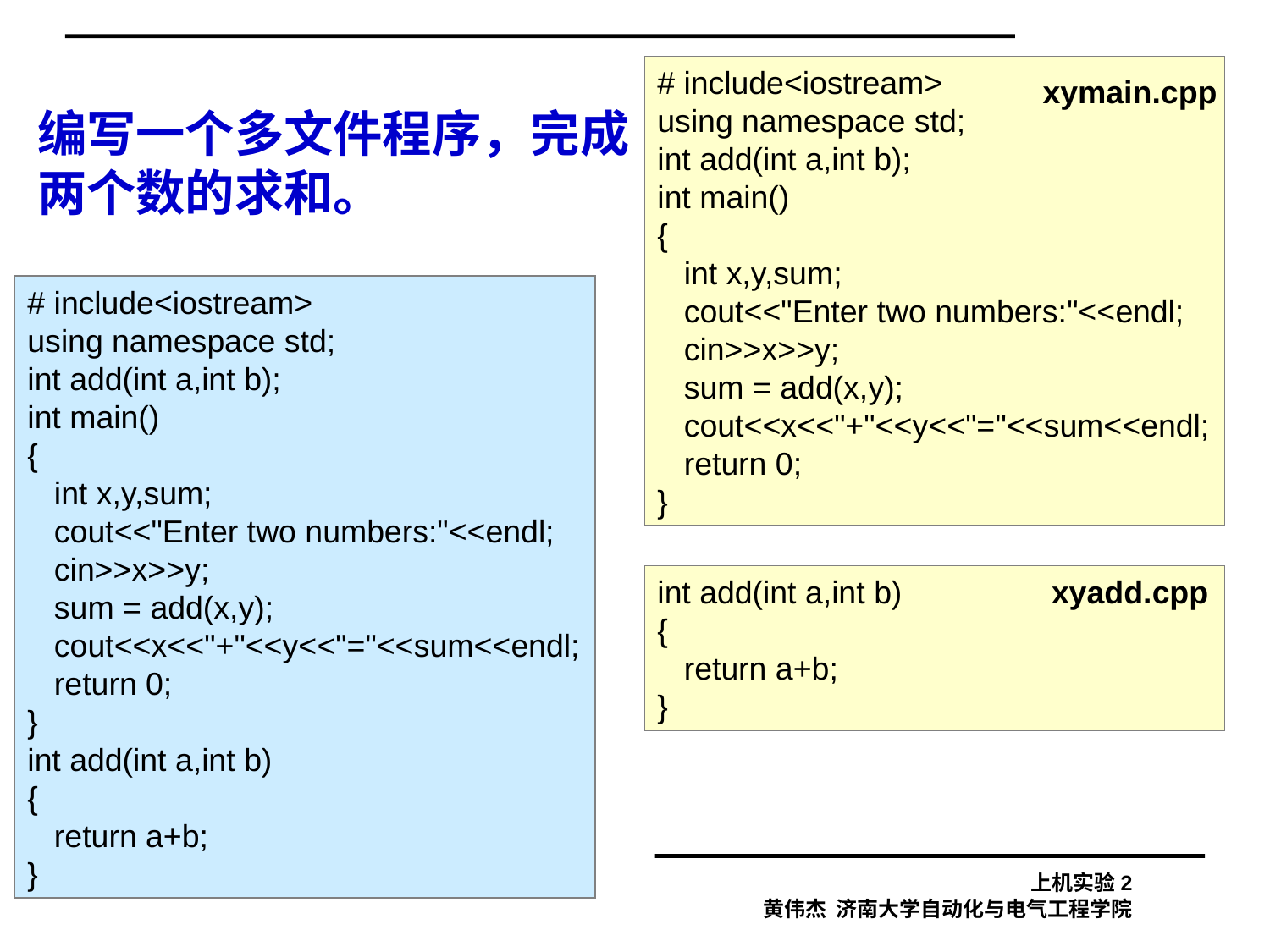

# include<iostream>
using namespace std;
int add(int a,int b);
int main()
{
   int x,y,sum;
   cout<<"Enter two numbers:"<<endl;
   cin>>x>>y;
   sum = add(x,y);
   cout<<x<<"+"<<y<<"="<<sum<<endl;
   return 0;
}
xymain.cpp
编写一个多文件程序，完成两个数的求和。
# include<iostream>
using namespace std;
int add(int a,int b);
int main()
{
   int x,y,sum;
   cout<<"Enter two numbers:"<<endl;
   cin>>x>>y;
   sum = add(x,y);
   cout<<x<<"+"<<y<<"="<<sum<<endl;
   return 0;
}
int add(int a,int b)
{
   return a+b;
}
int add(int a,int b)
{
   return a+b;
}
xyadd.cpp